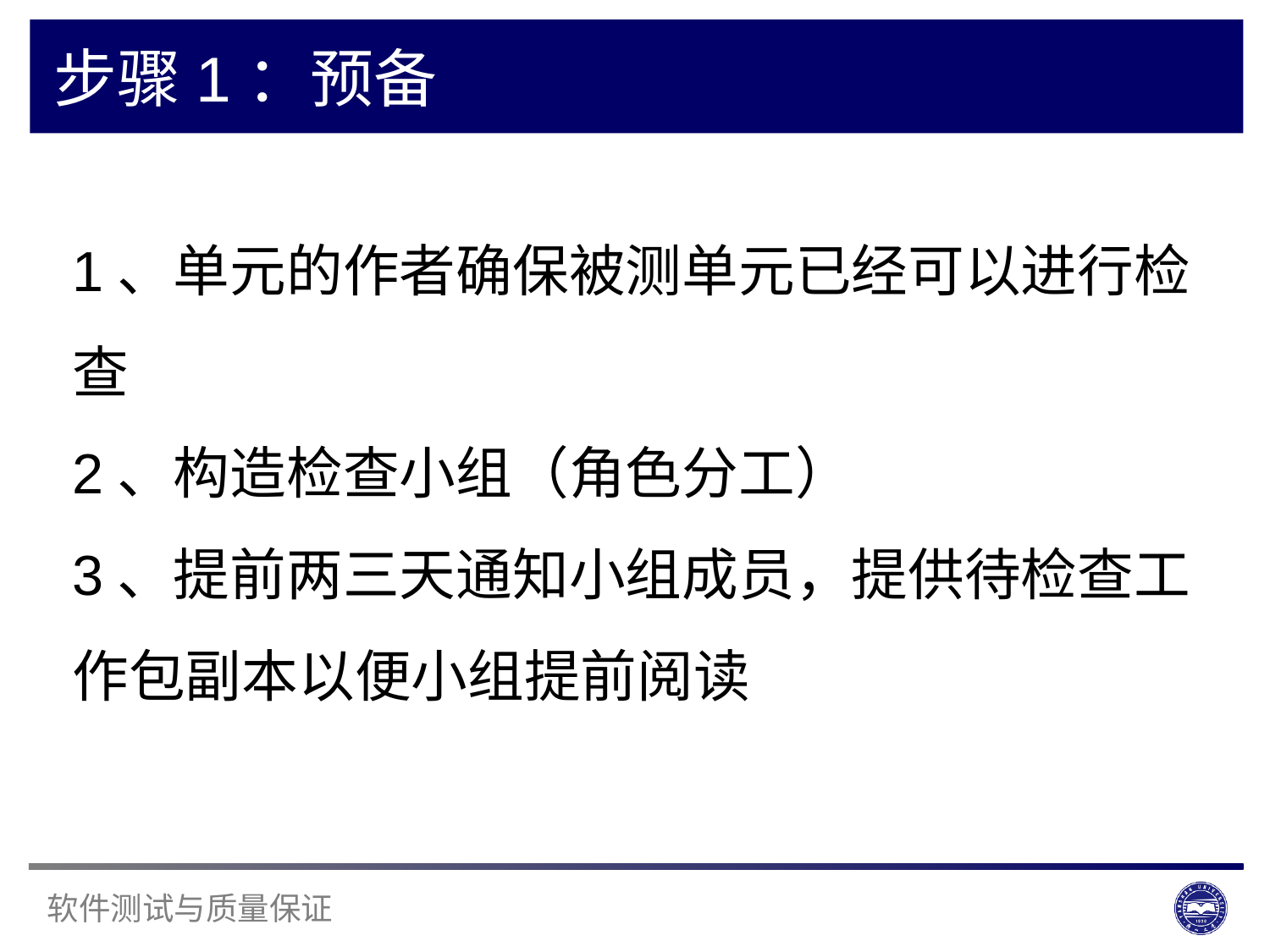

步骤1：预备
1、单元的作者确保被测单元已经可以进行检查
2、构造检查小组（角色分工）
3、提前两三天通知小组成员，提供待检查工作包副本以便小组提前阅读